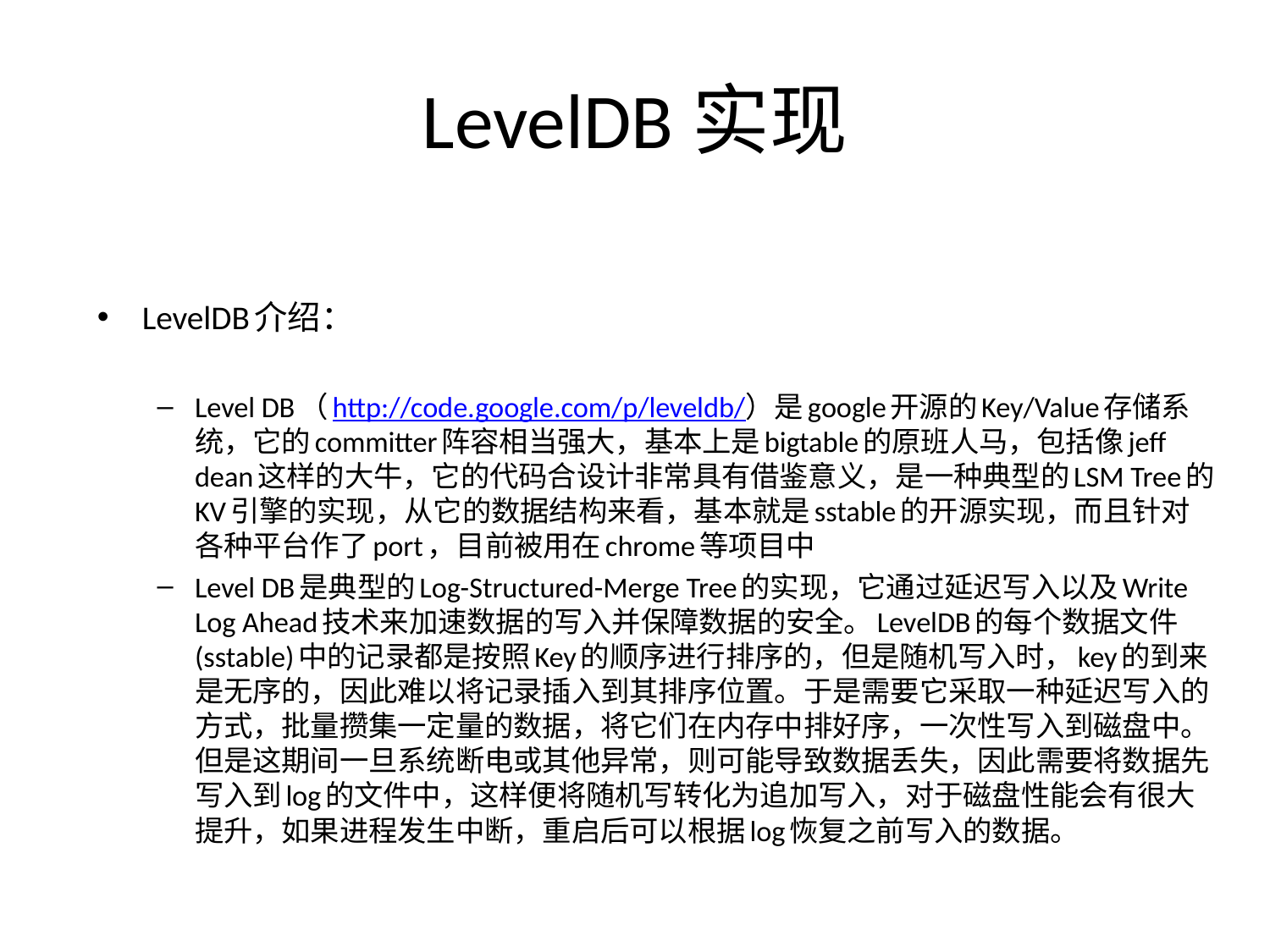

# LevelDB实现

LevelDB介绍：

Level DB（http://code.google.com/p/leveldb/）是google开源的Key/Value存储系统，它的committer阵容相当强大，基本上是bigtable的原班人马，包括像jeff dean这样的大牛，它的代码合设计非常具有借鉴意义，是一种典型的LSM Tree的KV引擎的实现，从它的数据结构来看，基本就是sstable的开源实现，而且针对各种平台作了port，目前被用在chrome等项目中
Level DB是典型的Log-Structured-Merge Tree的实现，它通过延迟写入以及Write Log Ahead技术来加速数据的写入并保障数据的安全。LevelDB的每个数据文件(sstable)中的记录都是按照Key的顺序进行排序的，但是随机写入时，key的到来是无序的，因此难以将记录插入到其排序位置。于是需要它采取一种延迟写入的方式，批量攒集一定量的数据，将它们在内存中排好序，一次性写入到磁盘中。但是这期间一旦系统断电或其他异常，则可能导致数据丢失，因此需要将数据先写入到log的文件中，这样便将随机写转化为追加写入，对于磁盘性能会有很大提升，如果进程发生中断，重启后可以根据log恢复之前写入的数据。